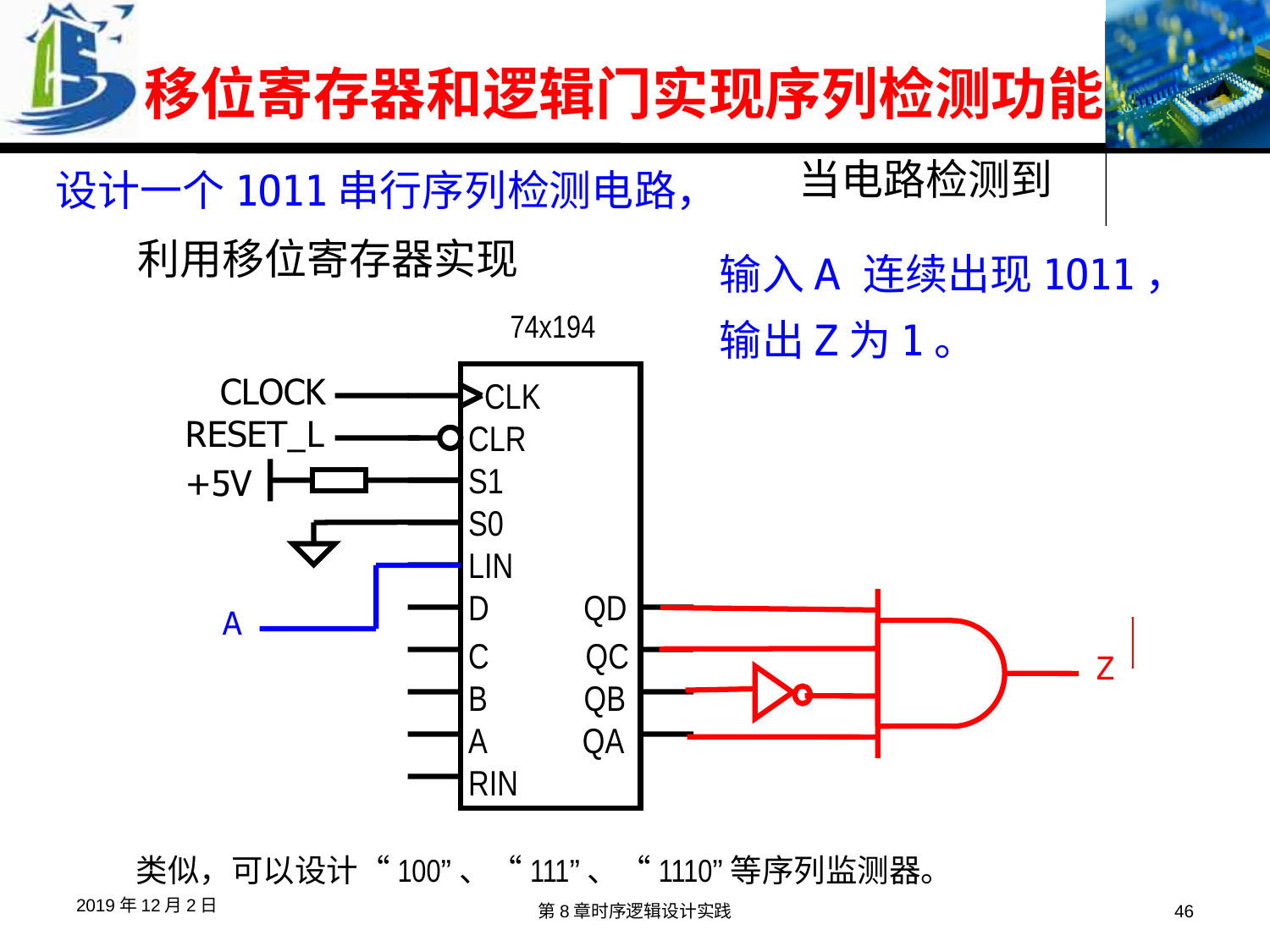

# 移位寄存器和逻辑门实现序列检测功能
当电路检测到
设计一个1011串行序列检测电路，
利用移位寄存器实现
输入A 连续出现1011，
输出Z为1。
74x194
  CLK
CLR
S1
S0
LIN
D             QD
C            QC
B            QB
A            QA
RIN

CLOCK

RESET_L

+5V

A

Z

Z

类似，可以设计“100”、“111”、“1110”等序列监测器。
2019年12月2日
第8章时序逻辑设计实践
46